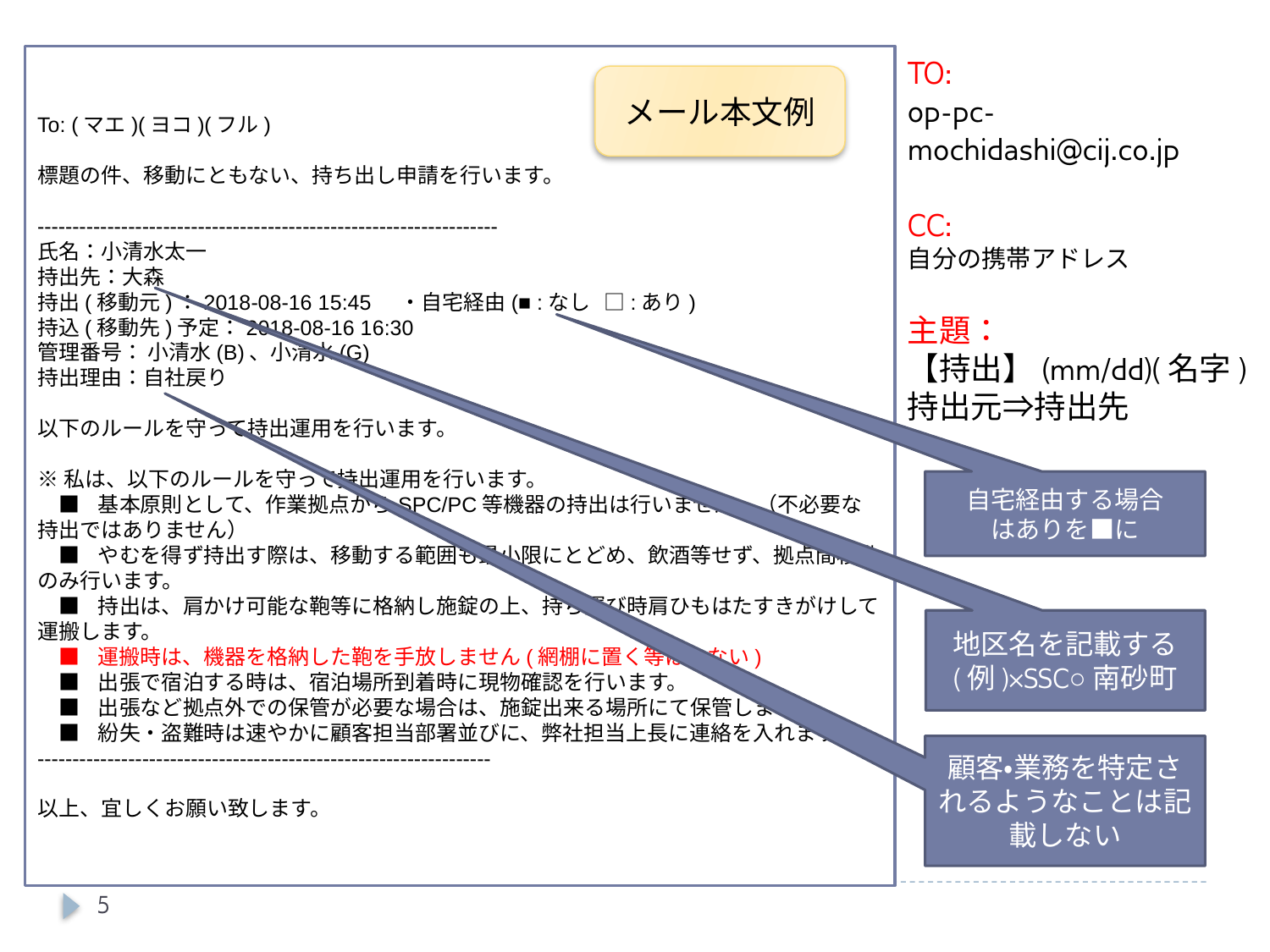

To: (マエ)(ヨコ)(フル)

標題の件、移動にともない、持ち出し申請を行います。

------------------------------------------------------------------
氏名：小清水太一
持出先：大森
持出(移動元)：2018-08-16 15:45    ・自宅経由(■ :なし   □:あり)
持込(移動先)予定：2018-08-16 16:30
管理番号： 小清水(B)、小清水(G)
持出理由：自社戻り

以下のルールを守って持出運用を行います。

※私は、以下のルールを守って持出運用を行います。
　■    基本原則として、作業拠点からSPC/PC等機器の持出は行いません。（不必要な持出ではありません）
　■    やむを得ず持出す際は、移動する範囲も最小限にとどめ、飲酒等せず、拠点間移動のみ行います。
　■    持出は、肩かけ可能な鞄等に格納し施錠の上、持ち運び時肩ひもはたすきがけして運搬します。
　■    運搬時は、機器を格納した鞄を手放しません(網棚に置く等はしない)
　■    出張で宿泊する時は、宿泊場所到着時に現物確認を行います。
　■    出張など拠点外での保管が必要な場合は、施錠出来る場所にて保管します。
　■    紛失・盗難時は速やかに顧客担当部署並びに、弊社担当上長に連絡を入れます。。
-----------------------------------------------------------------

以上、宜しくお願い致します。
TO:
op-pc-mochidashi@cij.co.jp

CC:
自分の携帯アドレス

主題：
【持出】(mm/dd)(名字) 持出元⇒持出先
地区名を記載する
(例)×SSC○南砂町
顧客・業務を特定されるようなことは記載しない
メール本文例
自宅経由する場合
はありを■に
5